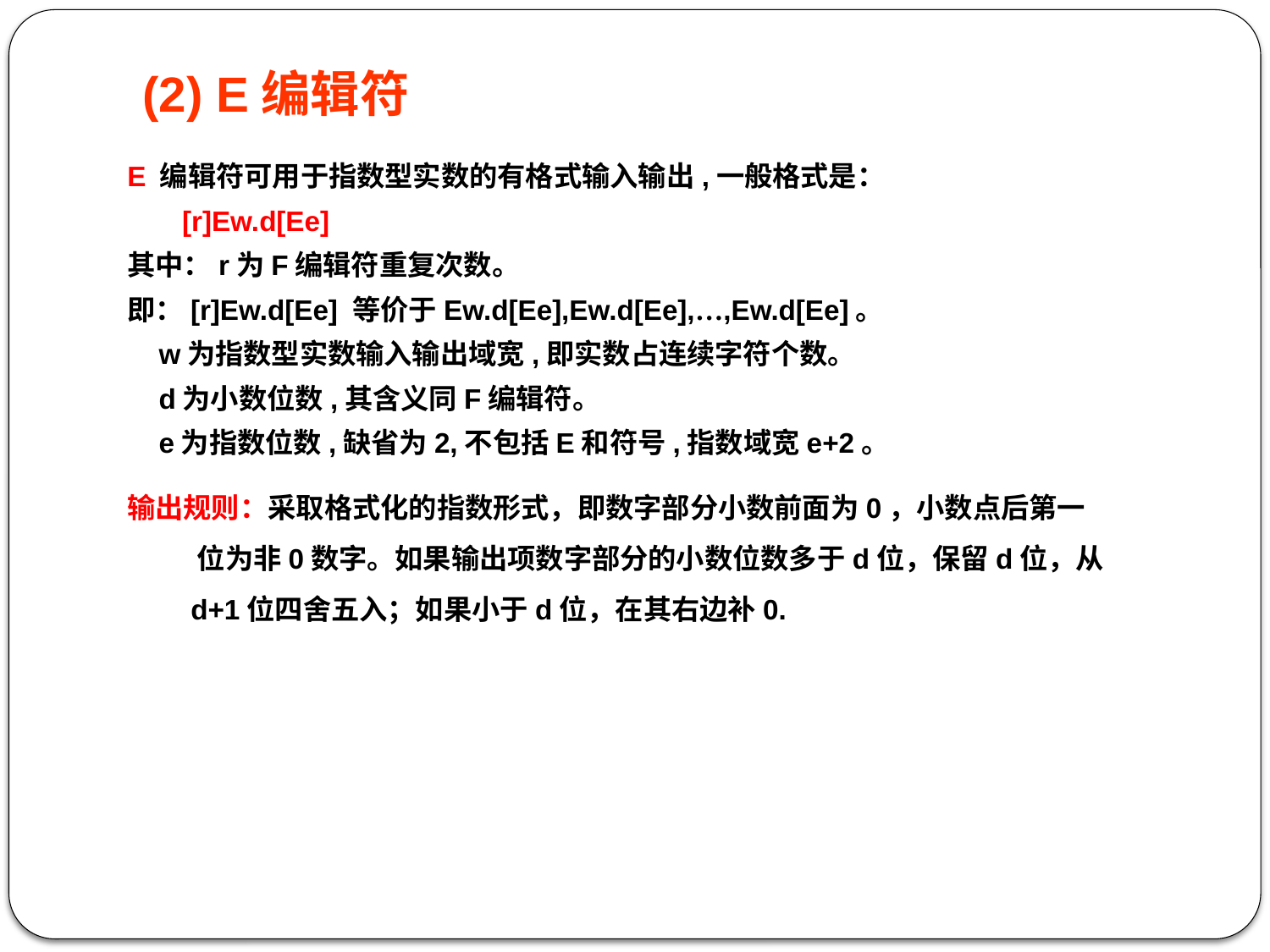

(2) E编辑符
E 编辑符可用于指数型实数的有格式输入输出,一般格式是：
       [r]Ew.d[Ee]
其中：r为F编辑符重复次数。
即：[r]Ew.d[Ee] 等价于Ew.d[Ee],Ew.d[Ee],…,Ew.d[Ee]。
    w为指数型实数输入输出域宽,即实数占连续字符个数。
    d为小数位数,其含义同F编辑符。
    e为指数位数,缺省为2,不包括E和符号,指数域宽e+2。
输出规则：采取格式化的指数形式，即数字部分小数前面为0，小数点后第一     位为非0数字。如果输出项数字部分的小数位数多于d位，保留d位，从d+1位四舍五入；如果小于d位，在其右边补0.